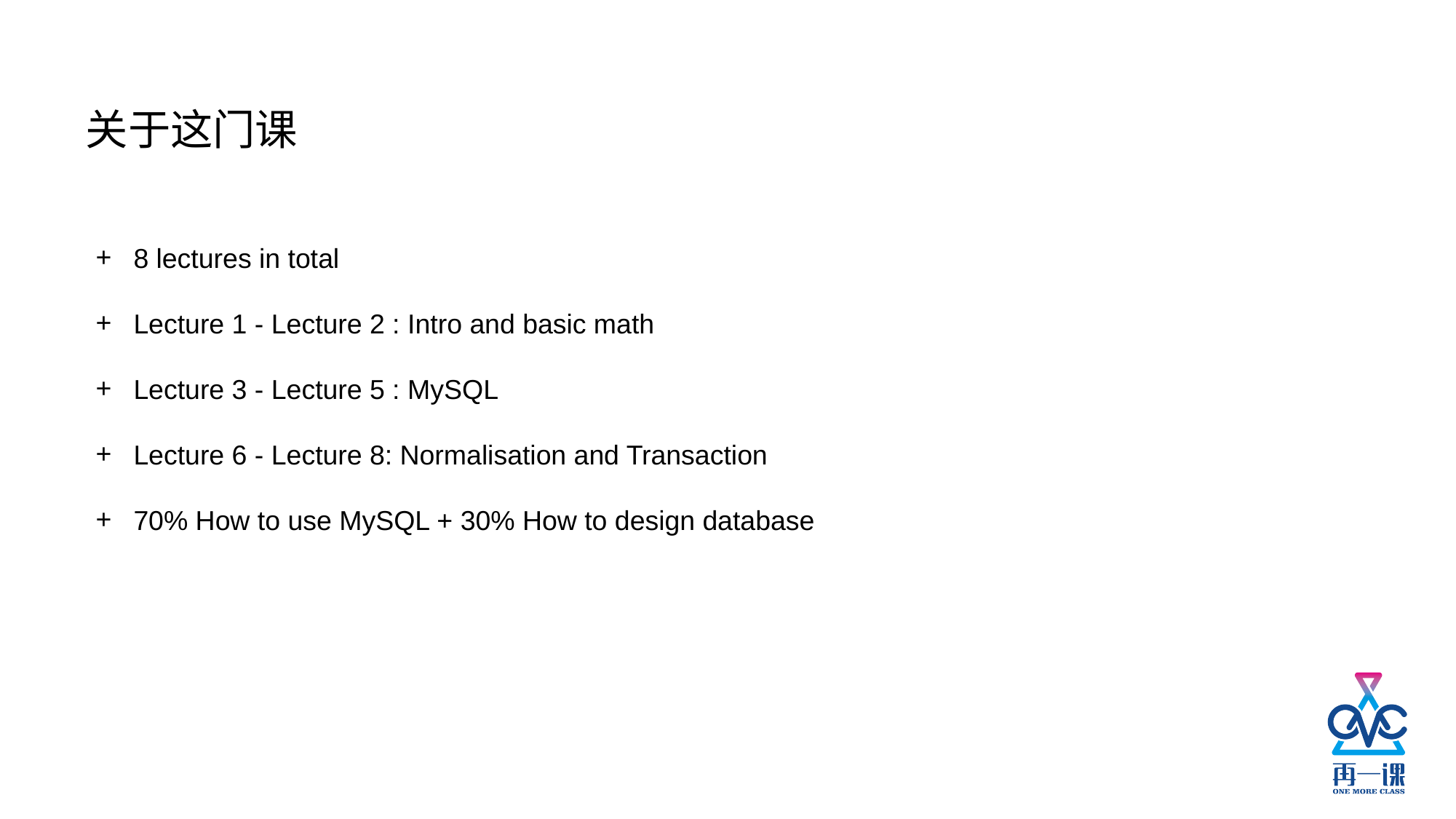

关于这门课

8 lectures in total

Lecture 1 - Lecture 2 : Intro and basic math

Lecture 3 - Lecture 5 : MySQL

Lecture 6 - Lecture 8: Normalisation and Transaction

70% How to use MySQL + 30% How to design database